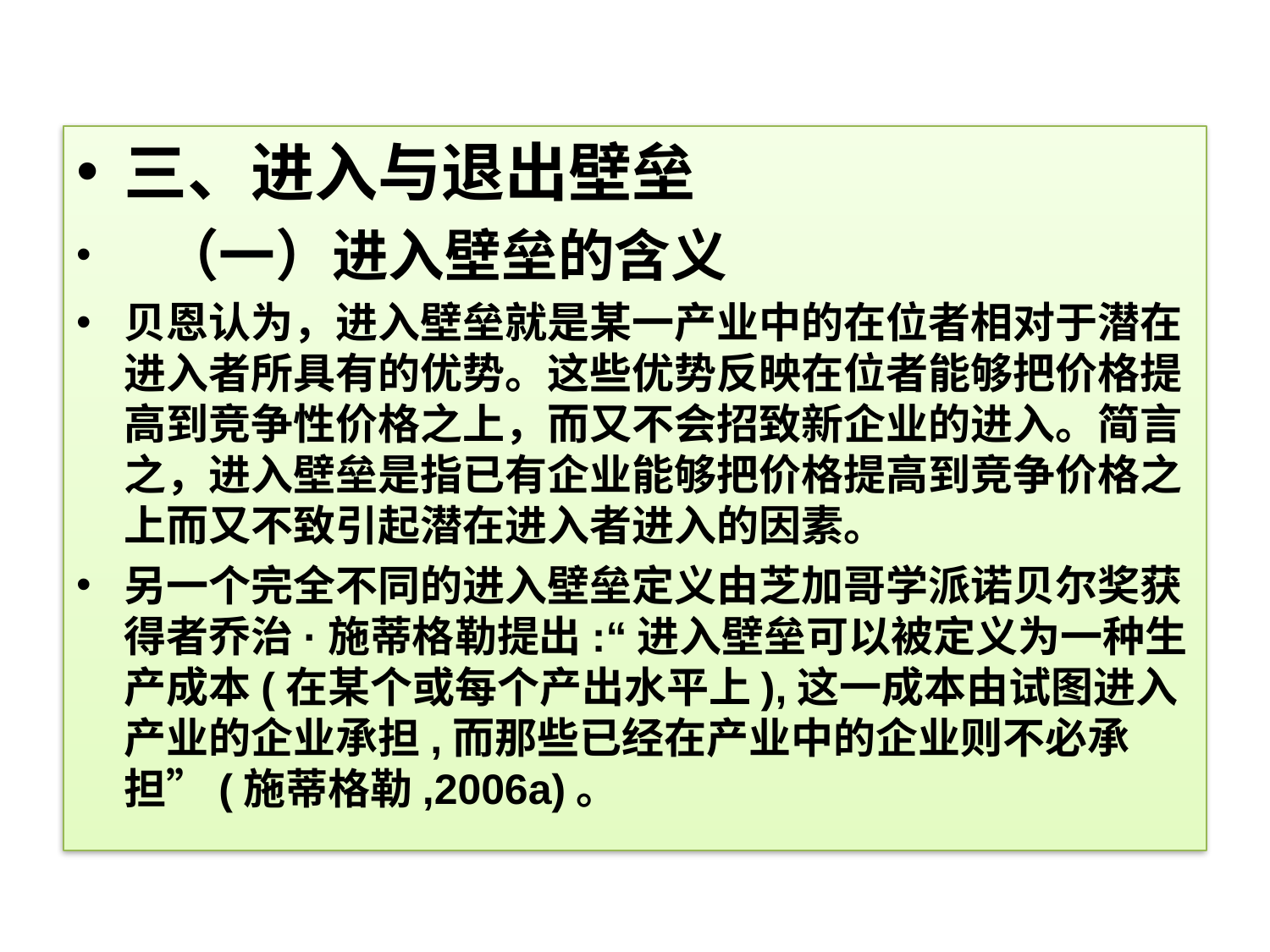

#
三、进入与退出壁垒
   （一）进入壁垒的含义
贝恩认为，进入壁垒就是某一产业中的在位者相对于潜在进入者所具有的优势。这些优势反映在位者能够把价格提高到竞争性价格之上，而又不会招致新企业的进入。简言之，进入壁垒是指已有企业能够把价格提高到竞争价格之上而又不致引起潜在进入者进入的因素。
另一个完全不同的进入壁垒定义由芝加哥学派诺贝尔奖获得者乔治·施蒂格勒提出:“进入壁垒可以被定义为一种生产成本(在某个或每个产出水平上),这一成本由试图进入产业的企业承担,而那些已经在产业中的企业则不必承担”(施蒂格勒,2006a)。